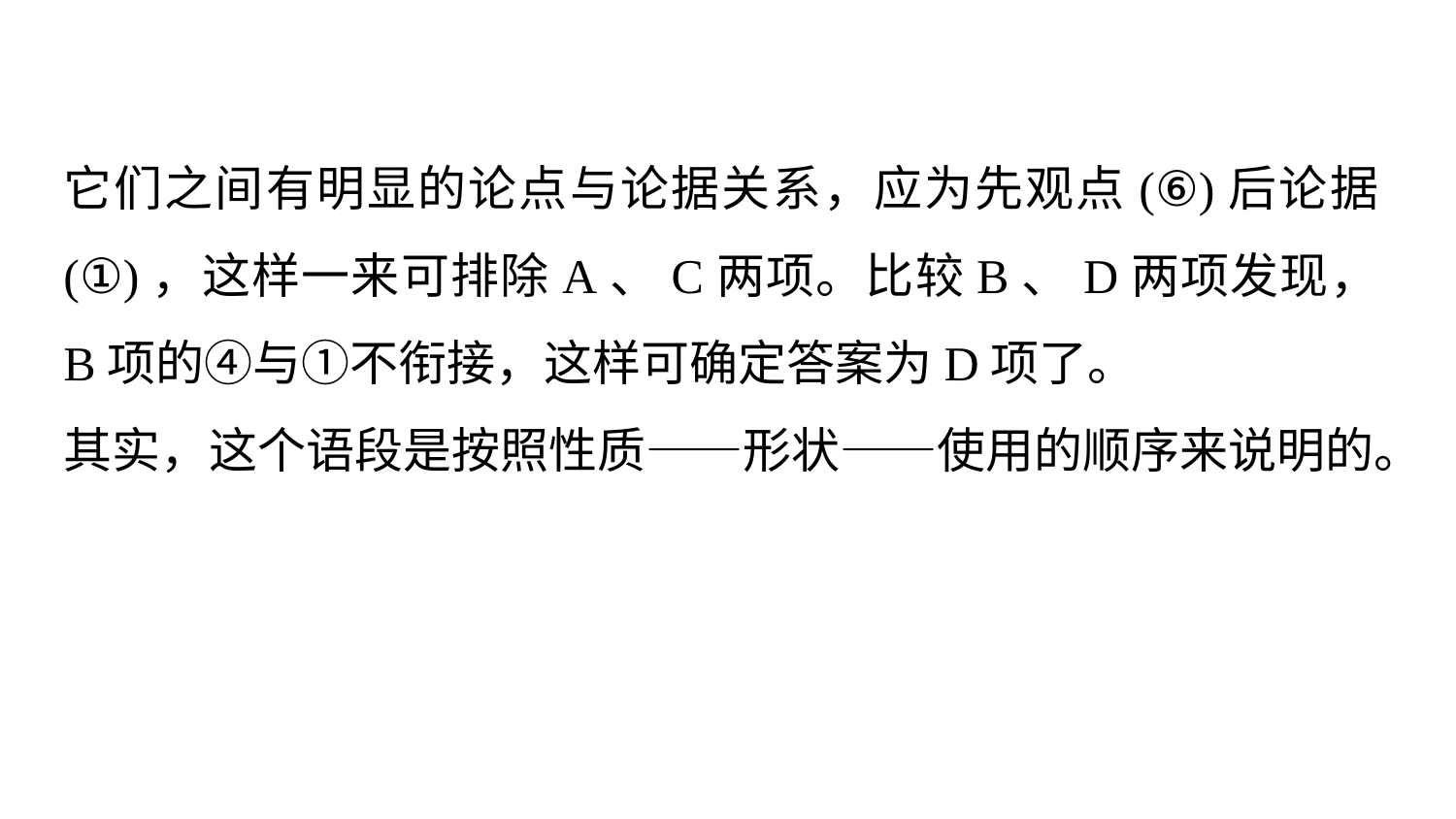

它们之间有明显的论点与论据关系，应为先观点(⑥)后论据(①)，这样一来可排除A、C两项。比较B、D两项发现，B项的④与①不衔接，这样可确定答案为D项了。
其实，这个语段是按照性质——形状——使用的顺序来说明的。